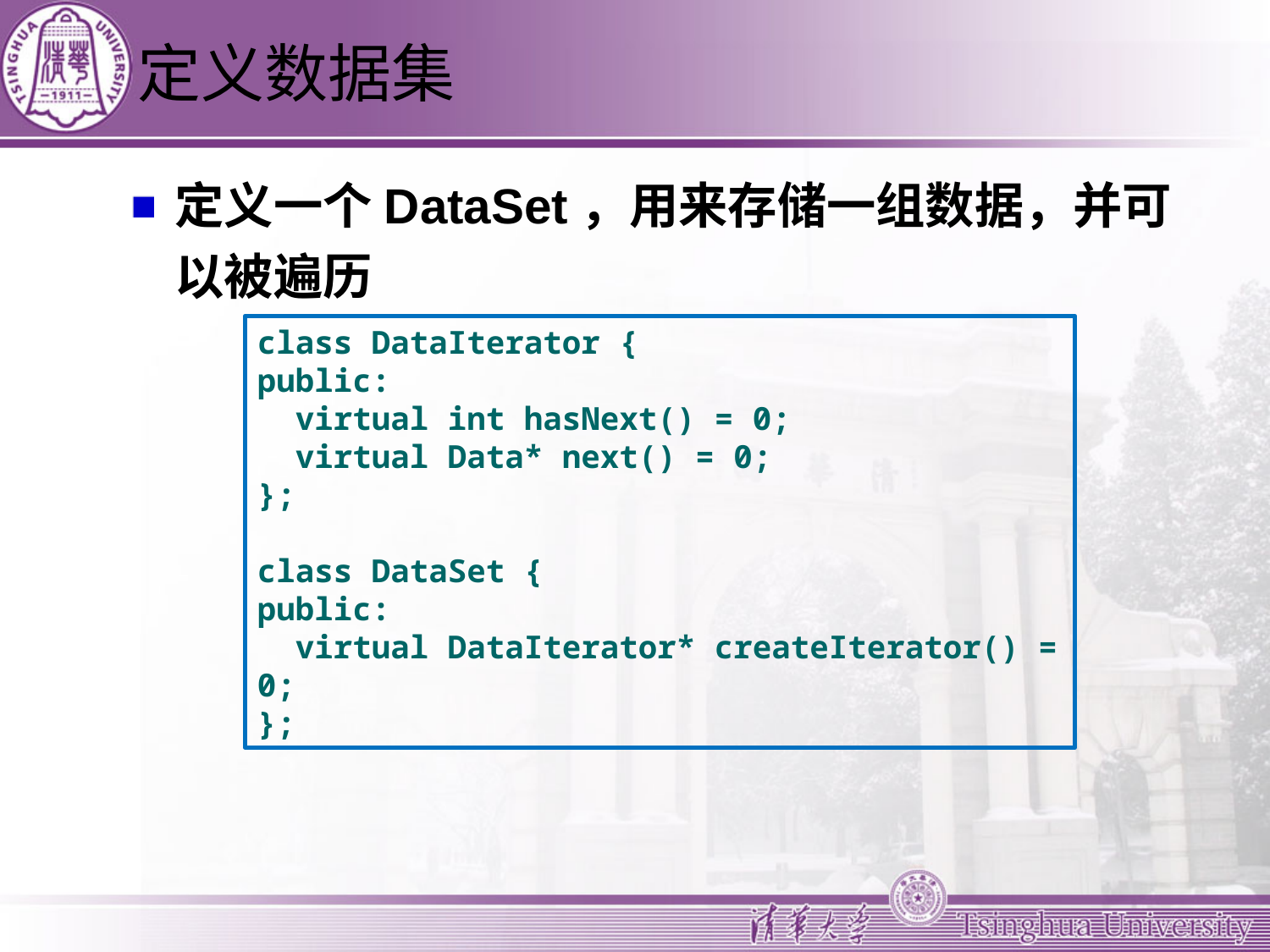

# 定义数据集
定义一个DataSet，用来存储一组数据，并可以被遍历
class DataIterator {
public:
  virtual int hasNext() = 0;
  virtual Data* next() = 0;
};

class DataSet {
public:
  virtual DataIterator* createIterator() = 0;
};